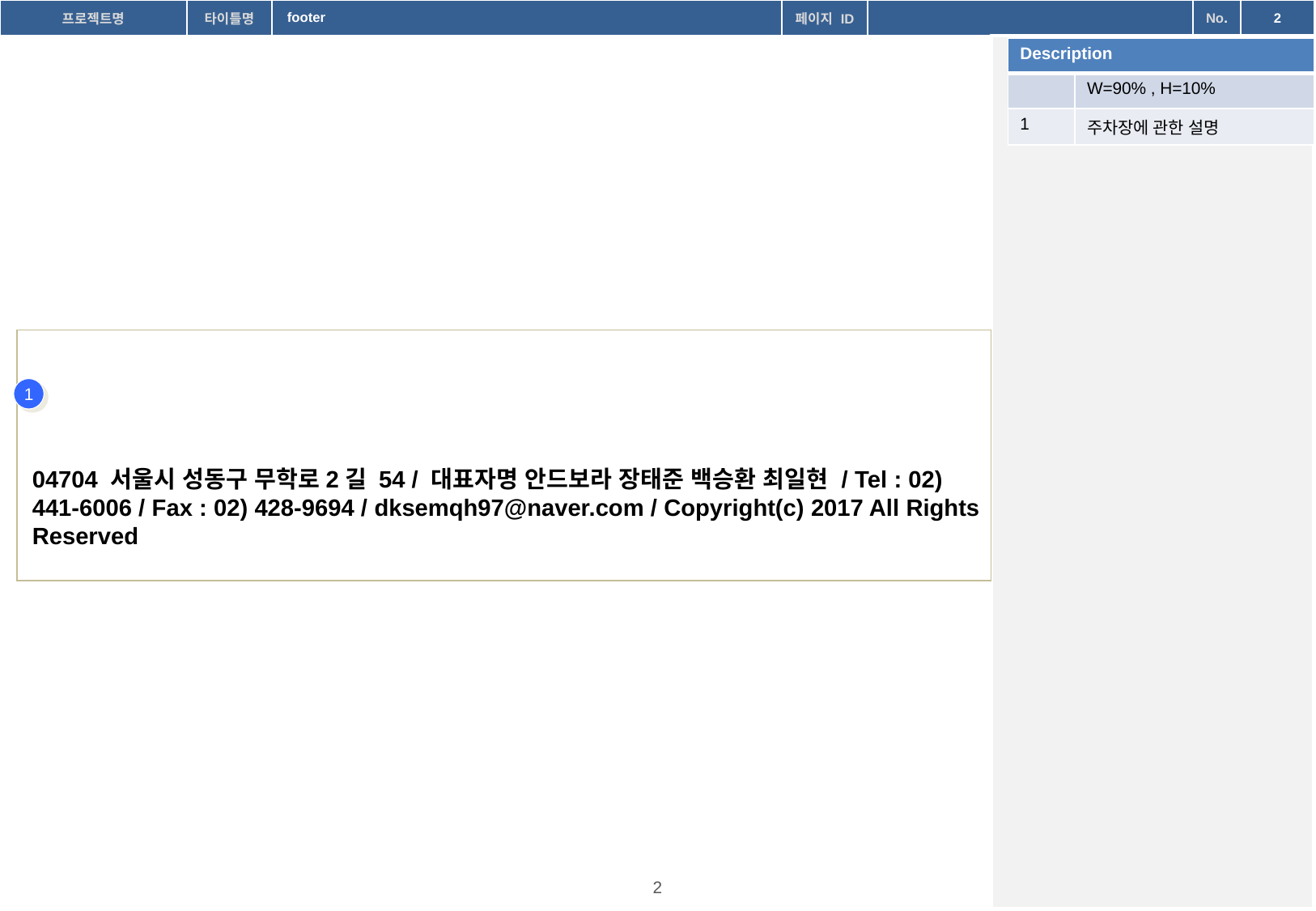

footer

| Description |  |
| --- | --- |
|  | W=90% , H=10% |
| 1 | 주차장에 관한 설명 |

1
04704 서울시 성동구 무학로2길 54 / 대표자명 안드보라 장태준 백승환 최일현 / Tel : 02) 441-6006 / Fax : 02) 428-9694 / dksemqh97@naver.com / Copyright(c) 2017 All Rights Reserved